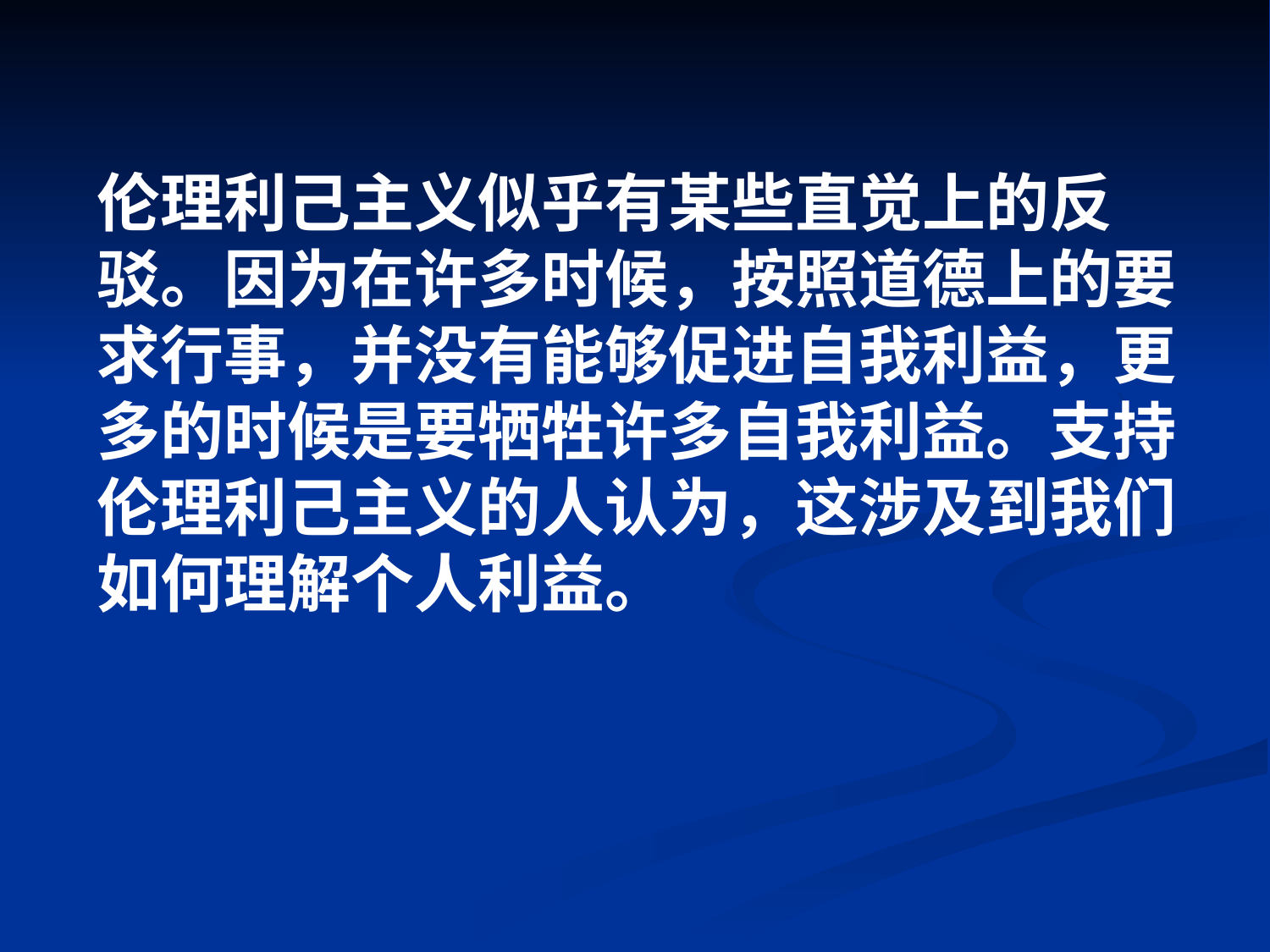

伦理利己主义似乎有某些直觉上的反驳。因为在许多时候，按照道德上的要求行事，并没有能够促进自我利益，更多的时候是要牺牲许多自我利益。支持伦理利己主义的人认为，这涉及到我们如何理解个人利益。